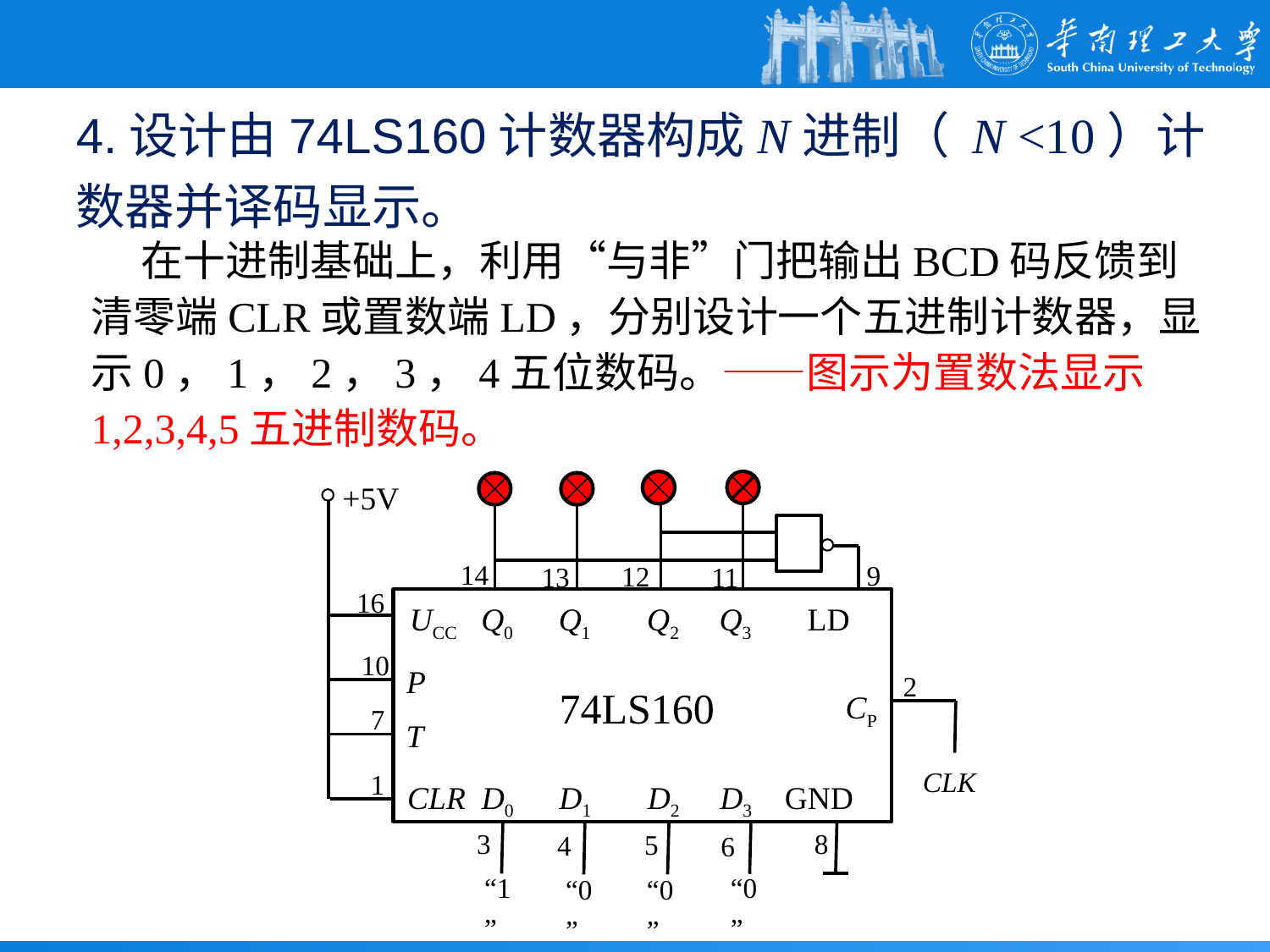

4.设计由74LS160计数器构成N进制（ N <10）计数器并译码显示。

在十进制基础上，利用“与非”门把输出BCD码反馈到清零端CLR或置数端LD，分别设计一个五进制计数器，显示0，1，2，3，4五位数码。——图示为置数法显示1,2,3,4,5五进制数码。

+5V

14
9
12
13
11
16
UCC   Q0         Q1       Q2     Q3            LD

10
P
2
74LS160
CP
7
T
CLK
1
CLR  D0         D1       D2     D3       GND
8
3
5
4
6
“0”
“1”
“0”
“0”